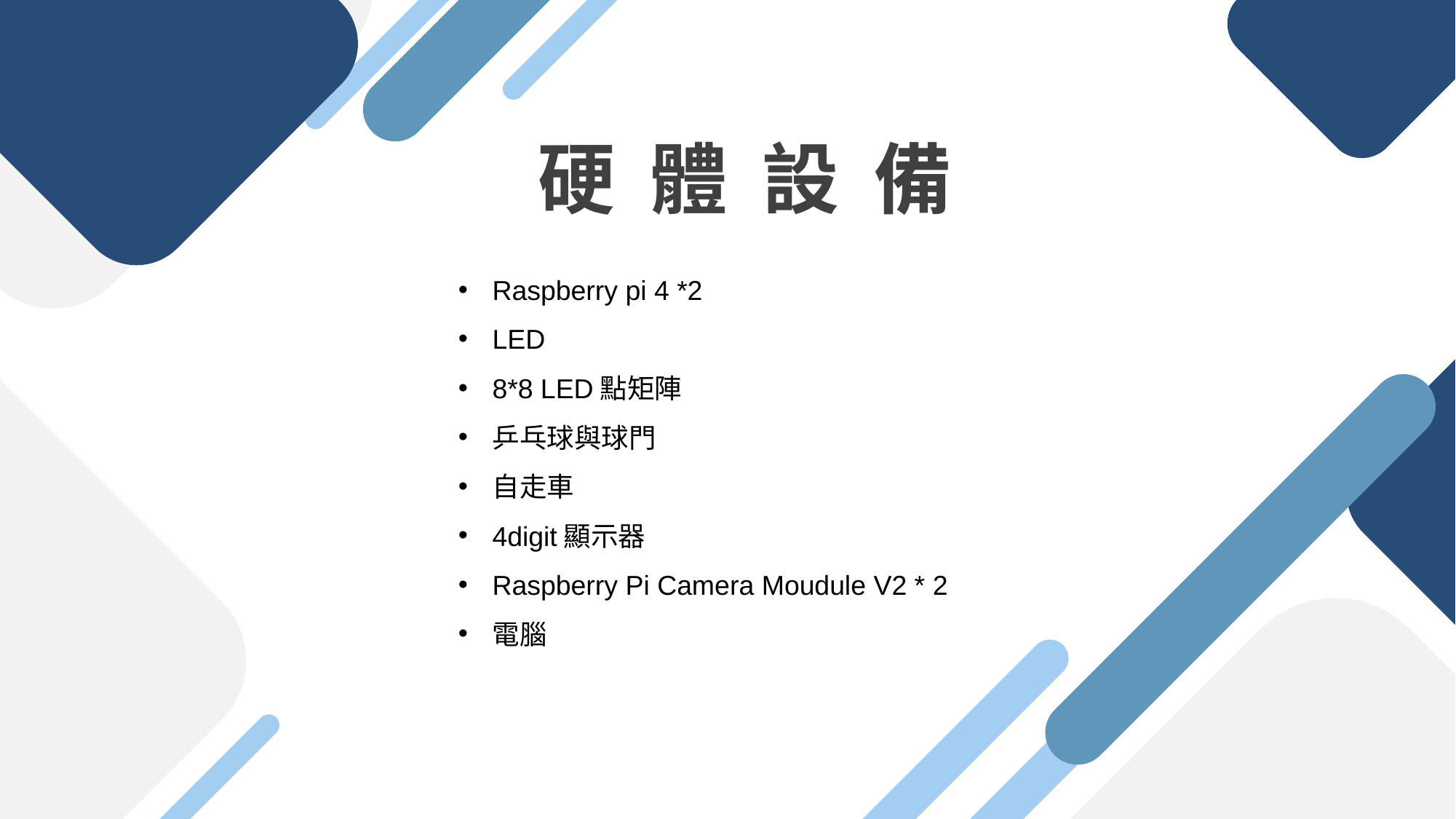

硬  體  設  備
Raspberry pi 4 *2
LED
8*8 LED點矩陣
乒乓球與球門
自走車
4digit顯示器
Raspberry Pi Camera Moudule V2 * 2
電腦